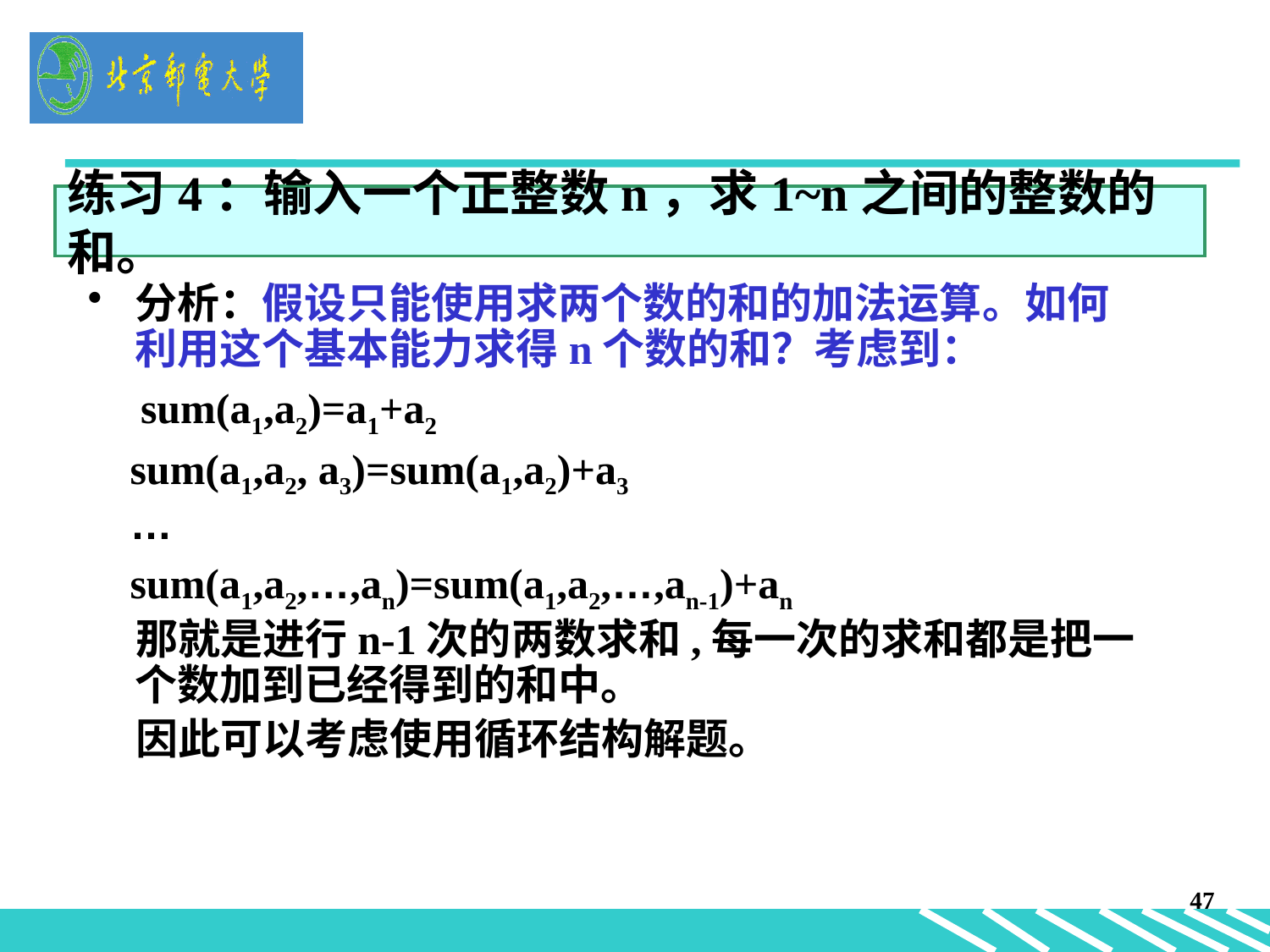

#
练习4：输入一个正整数n，求1~n之间的整数的和。
分析：假设只能使用求两个数的和的加法运算。如何利用这个基本能力求得n个数的和？考虑到：
     sum(a1,a2)=a1+a2
    sum(a1,a2, a3)=sum(a1,a2)+a3
    …
    sum(a1,a2,…,an)=sum(a1,a2,…,an-1)+an
    那就是进行n-1次的两数求和,每一次的求和都是把一个数加到已经得到的和中。
    因此可以考虑使用循环结构解题。

47